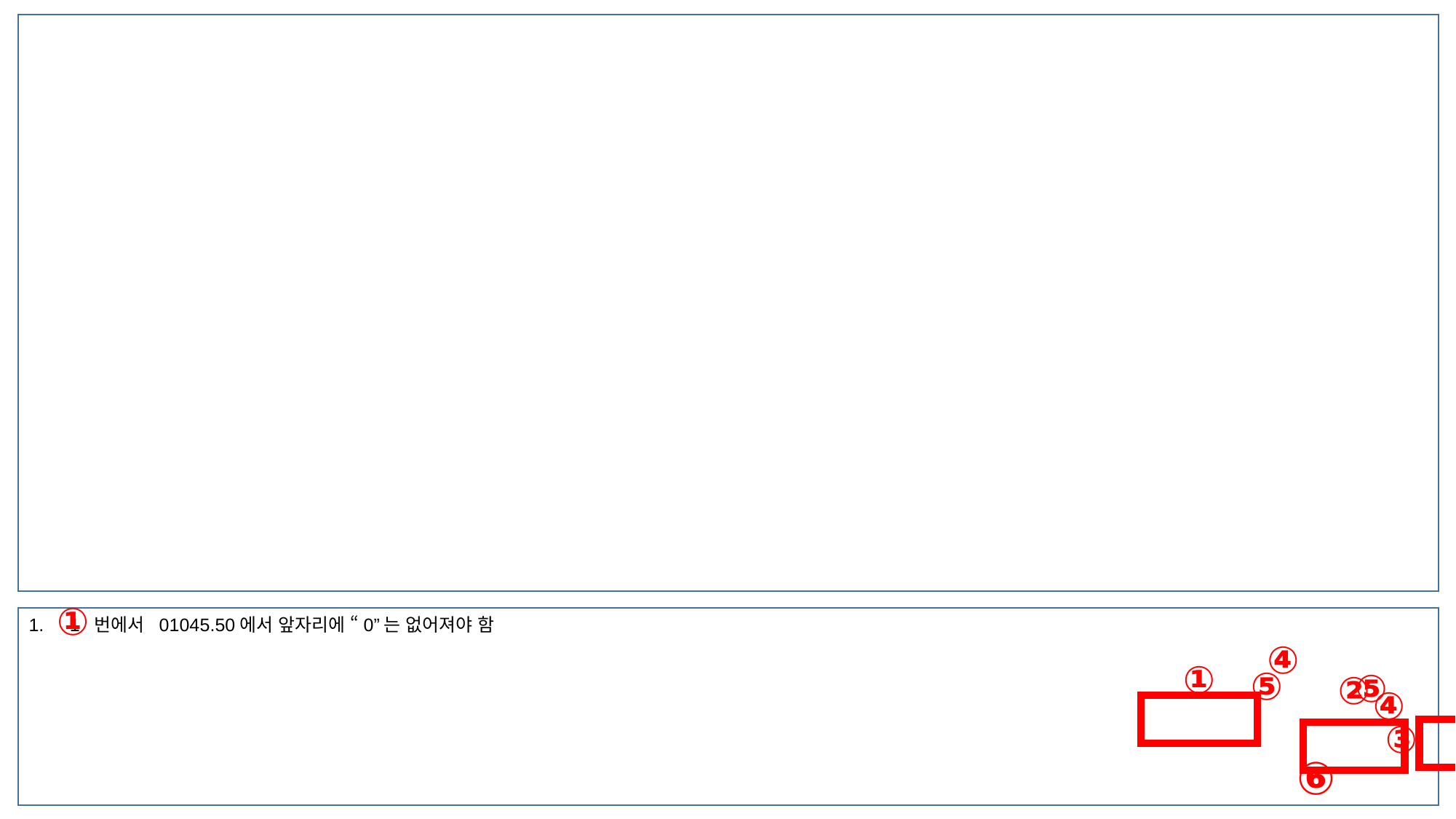

①
1  번에서  01045.50에서 앞자리에 “0”는 없어져야 함
④
①
⑤
⑤
②
③
④

③

⑥